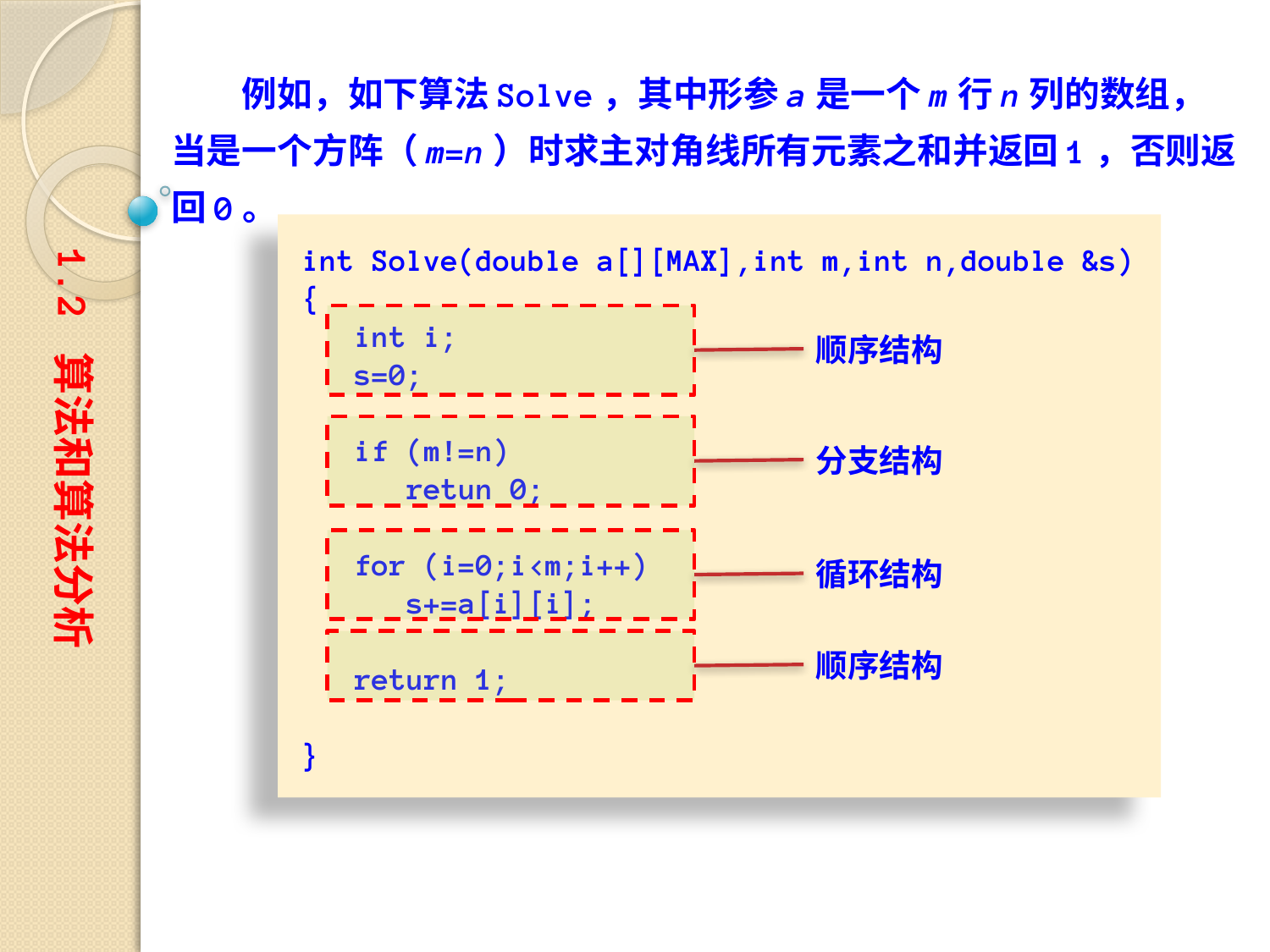

例如，如下算法Solve，其中形参a是一个m行n列的数组，当是一个方阵（m=n）时求主对角线所有元素之和并返回1，否则返回0。
int Solve(double a[][MAX],int m,int n,double &s)
{
   int i;
   s=0;
   if (m!=n)
      retun 0;
   for (i=0;i<m;i++)
      s+=a[i][i];
   return 1;
}
1.2 算法和算法分析

顺序结构

分支结构

循环结构

顺序结构